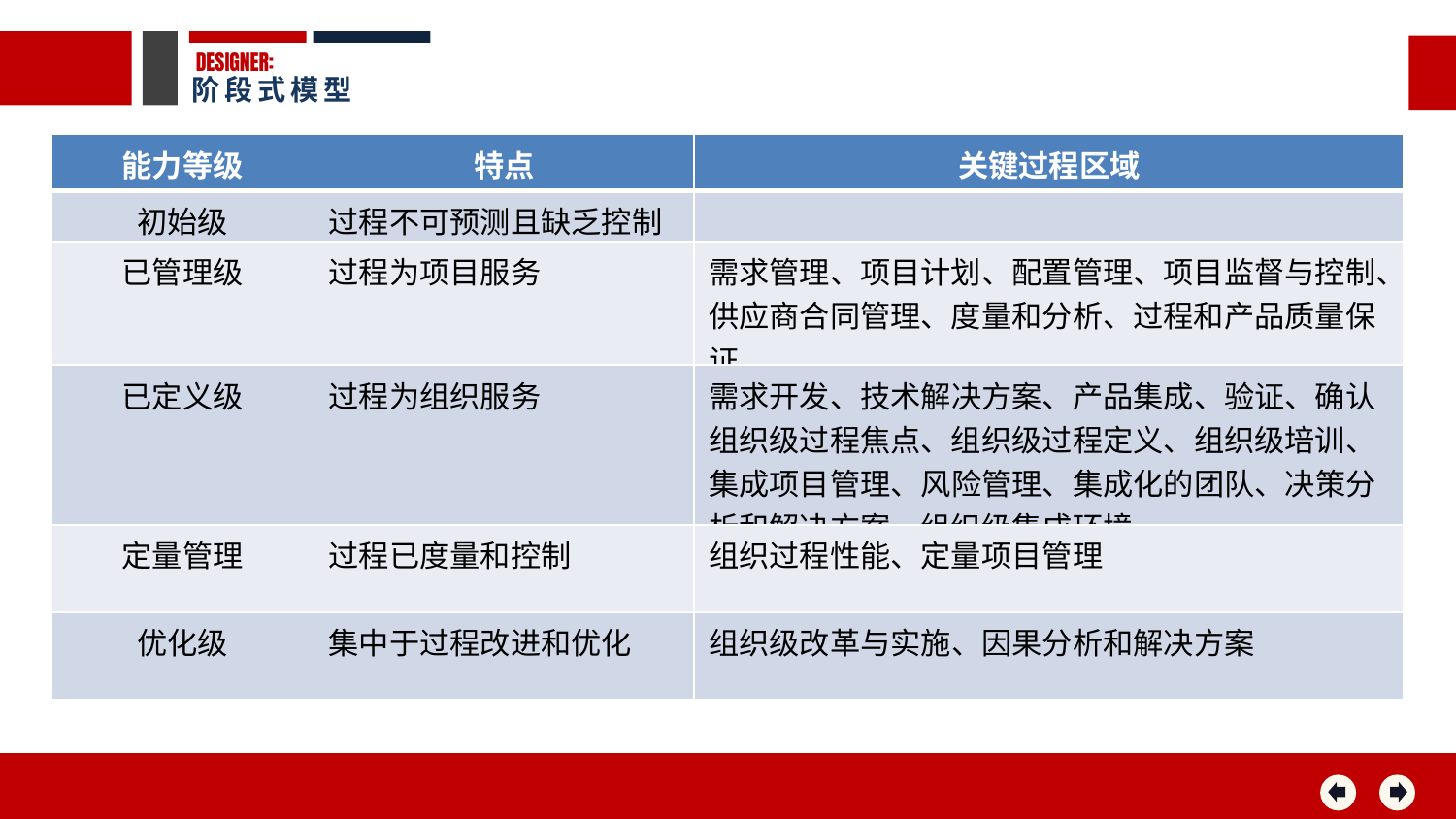

DESIGNER:
阶段式模型
| 能力等级 | 特点 | 关键过程区域 |
| --- | --- | --- |
| 初始级 | 过程不可预测且缺乏控制 |  |
| 已管理级 | 过程为项目服务 | 需求管理、项目计划、配置管理、项目监督与控制、供应商合同管理、度量和分析、过程和产品质量保证 |
| 已定义级 | 过程为组织服务 | 需求开发、技术解决方案、产品集成、验证、确认组织级过程焦点、组织级过程定义、组织级培训、集成项目管理、风险管理、集成化的团队、决策分析和解决方案、组织级集成环境 |
| 定量管理 | 过程已度量和控制 | 组织过程性能、定量项目管理 |
| 优化级 | 集中于过程改进和优化 | 组织级改革与实施、因果分析和解决方案 |